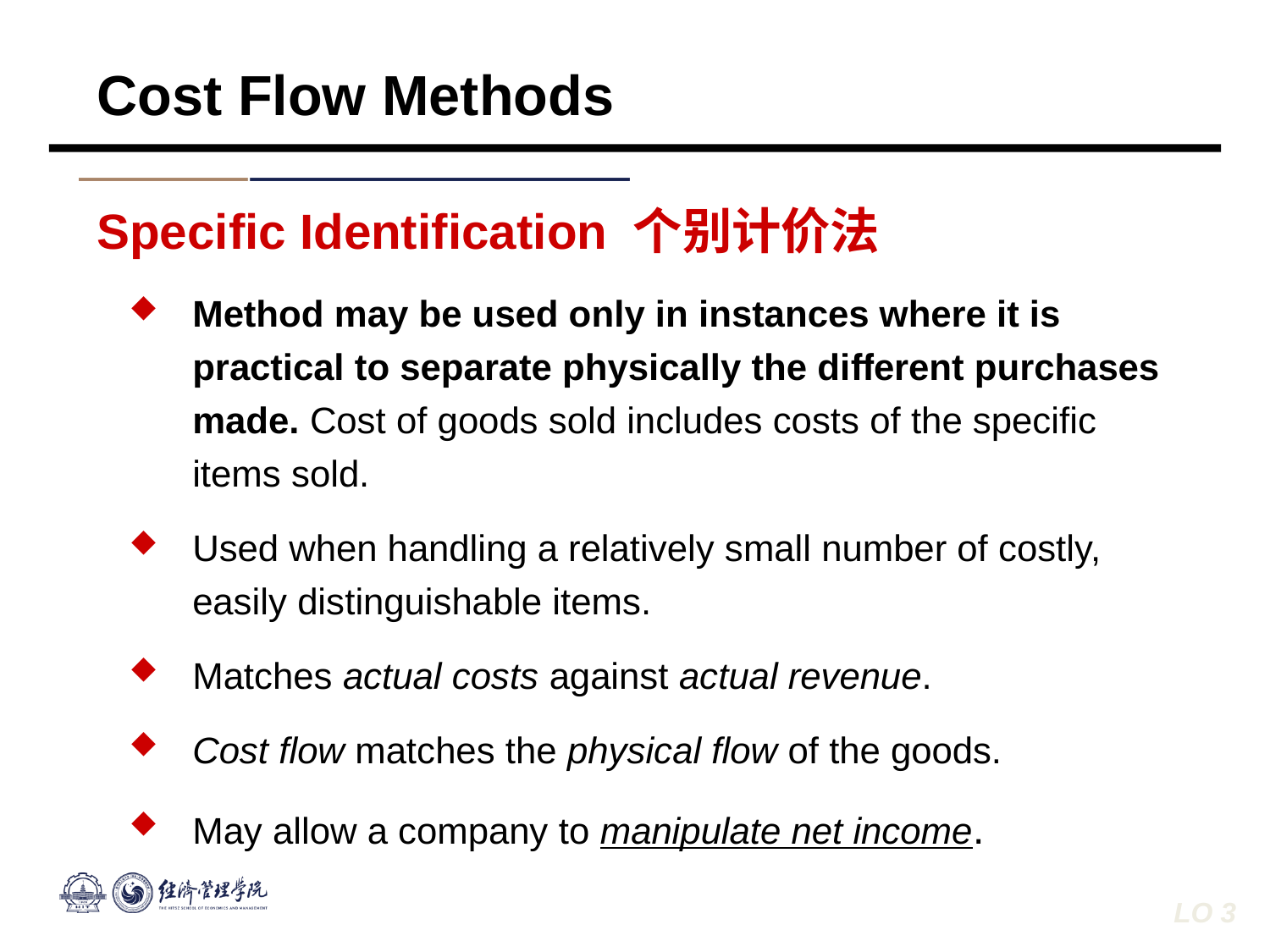

Cost Flow Methods

Specific Identification 个别计价法
Method may be used only in instances where it is practical to separate physically the diﬀerent purchases made. Cost of goods sold includes costs of the specific items sold.
Used when handling a relatively small number of costly, easily distinguishable items.
Matches actual costs against actual revenue.
Cost flow matches the physical flow of the goods.
May allow a company to manipulate net income.
LO 3